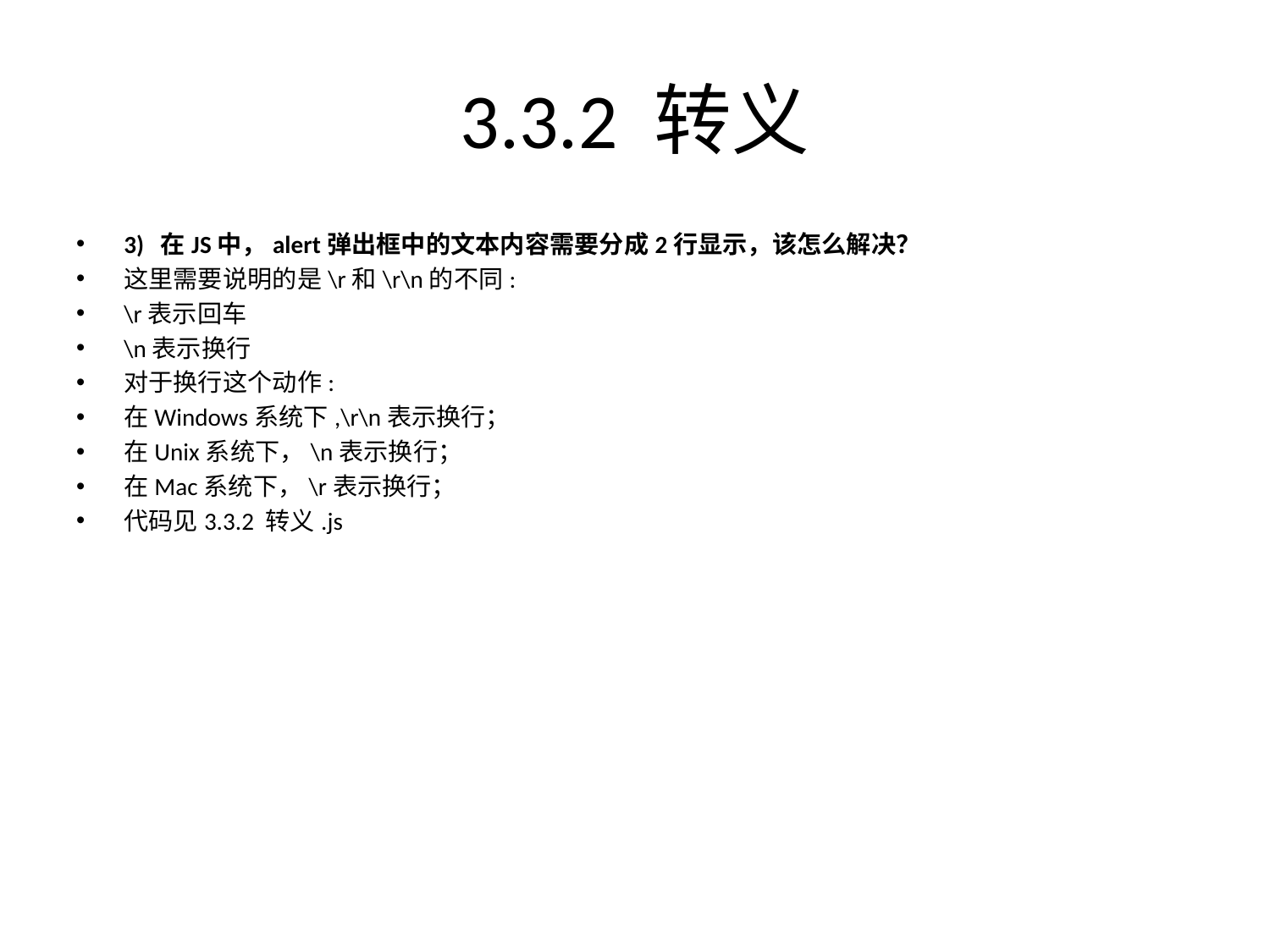

# 3.3.2 转义
3)  在JS中，alert弹出框中的文本内容需要分成2行显示，该怎么解决？
这里需要说明的是\r和\r\n的不同:
\r表示回车
\n表示换行
对于换行这个动作:
在Windows系统下,\r\n表示换行；
在Unix系统下，\n表示换行；
在Mac系统下，\r表示换行；
代码见3.3.2 转义.js